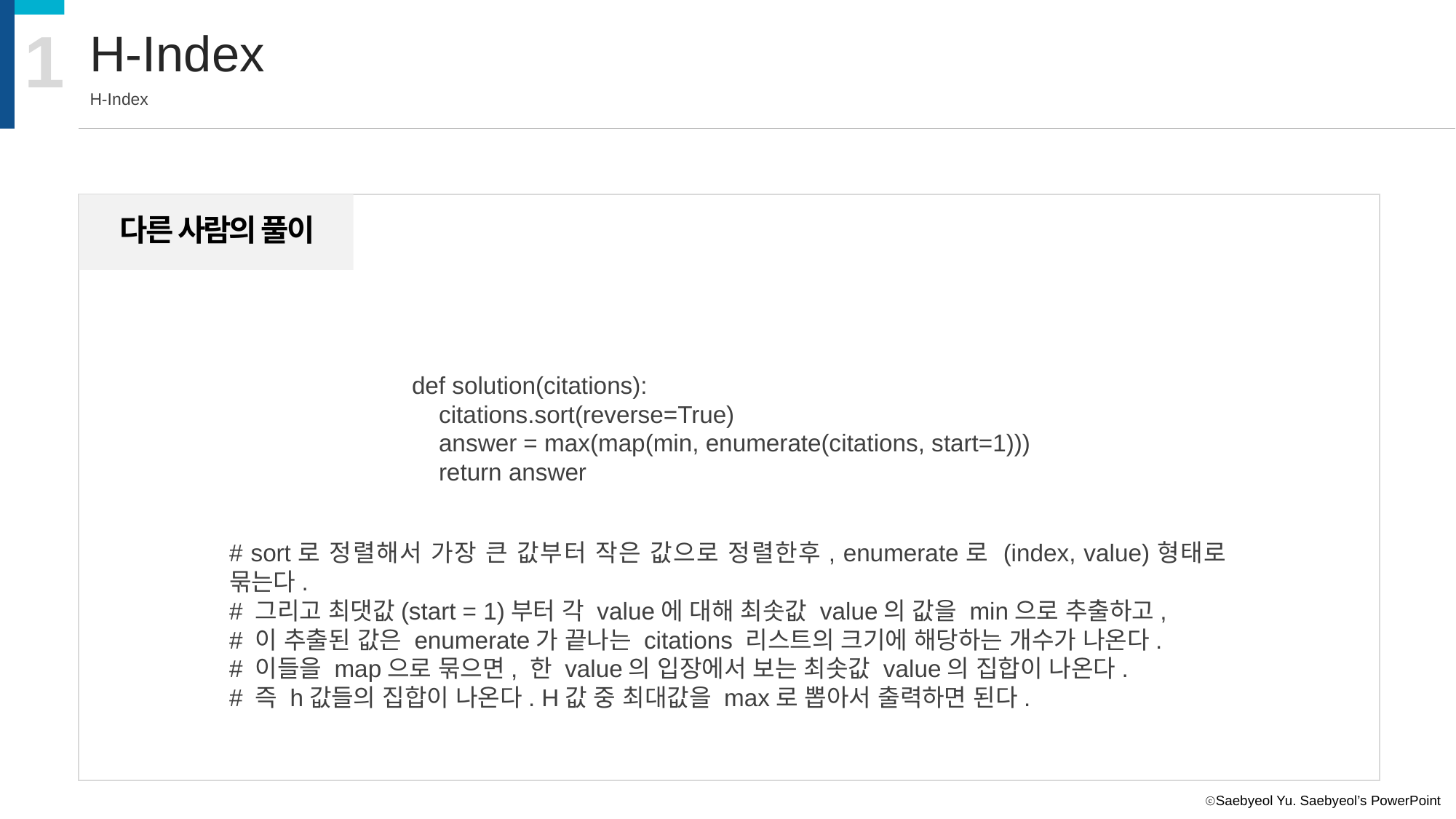

1
H-Index
H-Index

다른 사람의 풀이
def solution(citations):
    citations.sort(reverse=True)
    answer = max(map(min, enumerate(citations, start=1)))
    return answer
# sort로 정렬해서 가장 큰 값부터 작은 값으로 정렬한후, enumerate로 (index, value)형태로 묶는다.
# 그리고 최댓값(start = 1)부터 각 value에 대해 최솟값 value의 값을 min으로 추출하고,
# 이 추출된 값은 enumerate가 끝나는 citations 리스트의 크기에 해당하는 개수가 나온다.
# 이들을 map으로 묶으면, 한 value의 입장에서 보는 최솟값 value의 집합이 나온다.
# 즉 h값들의 집합이 나온다. H값 중 최대값을 max로 뽑아서 출력하면 된다.